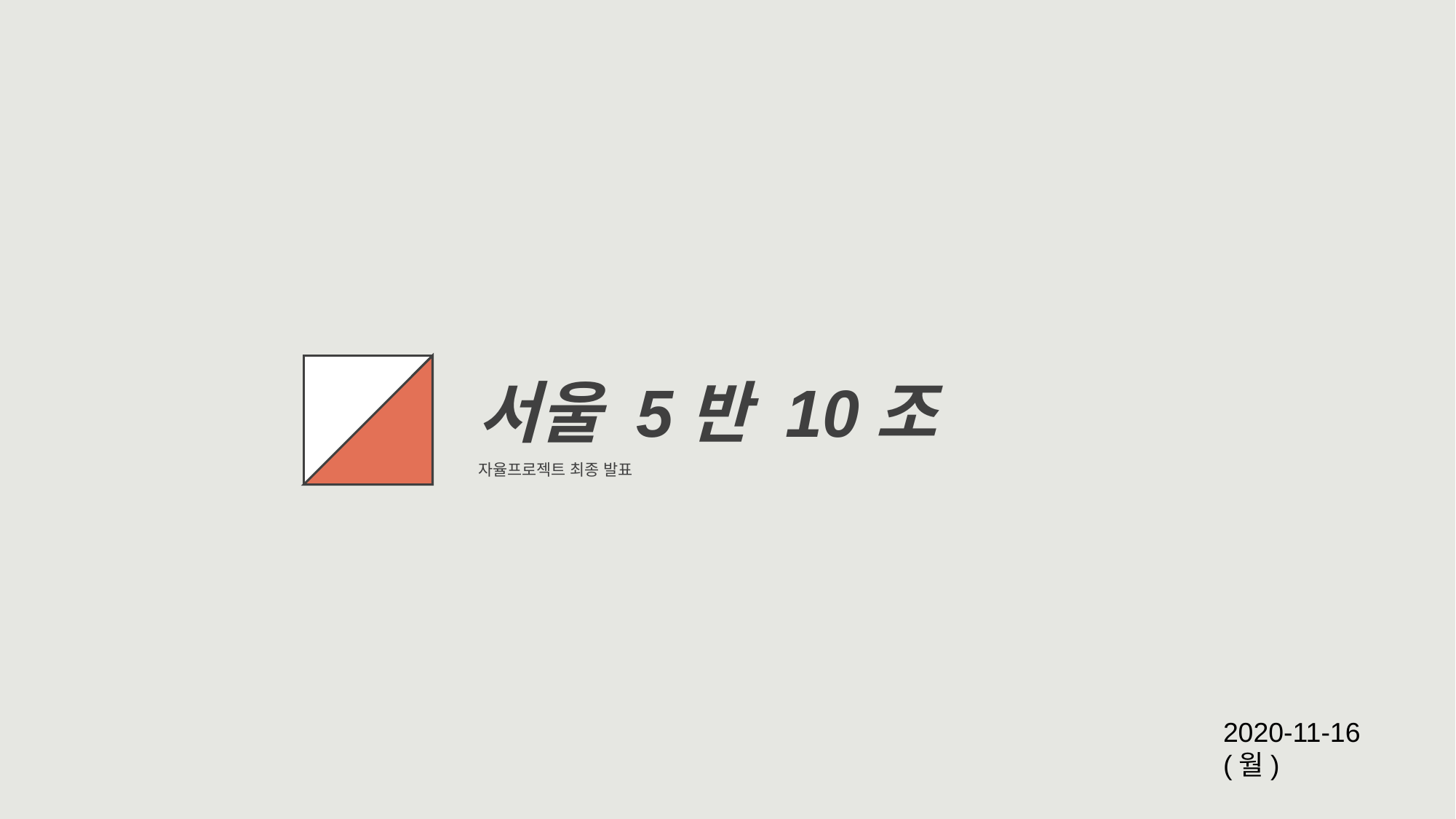

서울 5반 10조
자율프로젝트 최종 발표

2020-11-16(월)